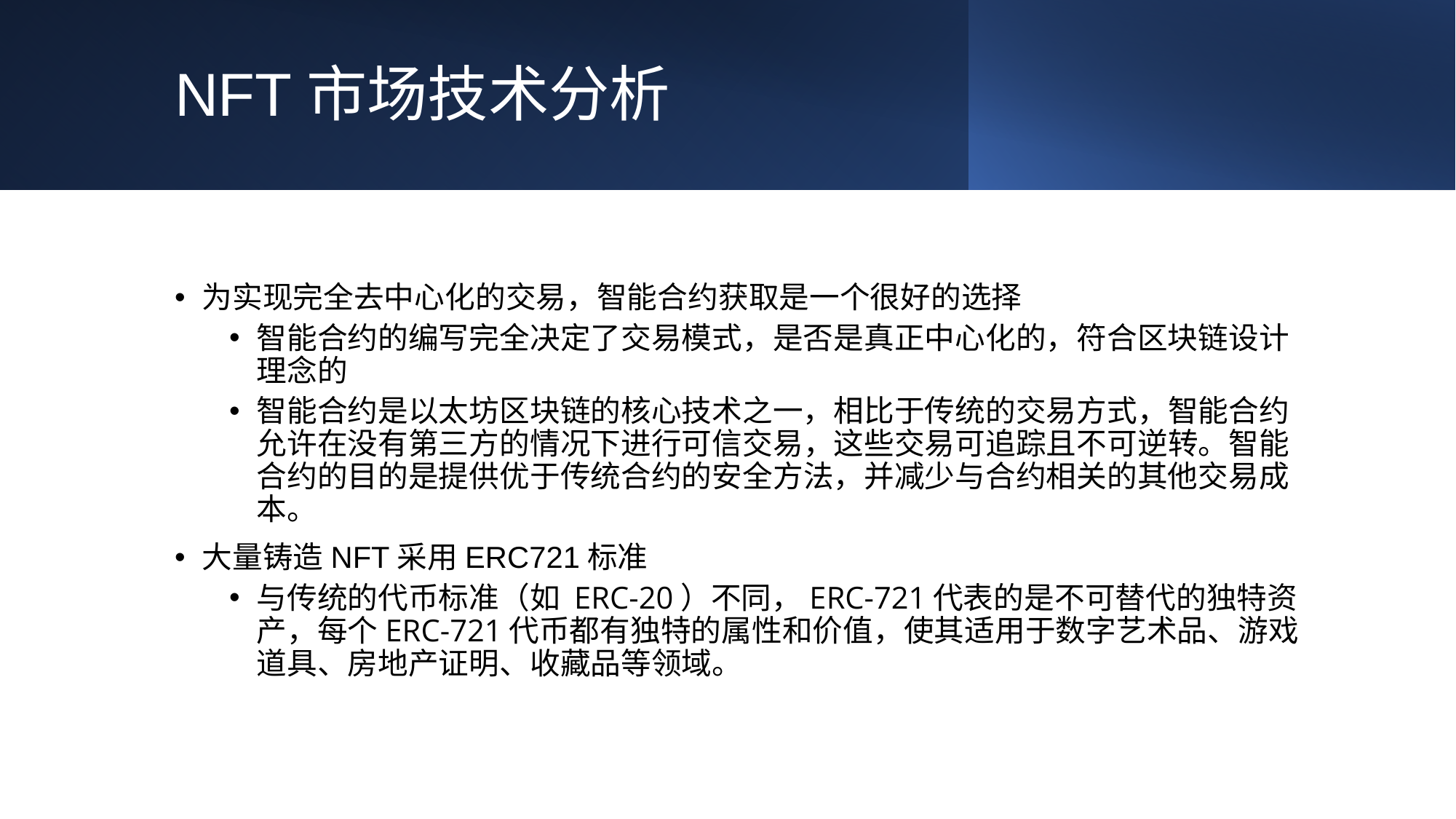

# NFT市场技术分析
为实现完全去中心化的交易，智能合约获取是一个很好的选择
智能合约的编写完全决定了交易模式，是否是真正中心化的，符合区块链设计理念的
智能合约是以太坊区块链的核心技术之一，相比于传统的交易方式，智能合约允许在没有第三方的情况下进行可信交易，这些交易可追踪且不可逆转。智能合约的目的是提供优于传统合约的安全方法，并减少与合约相关的其他交易成本。
大量铸造NFT采用ERC721标准
与传统的代币标准（如 ERC-20）不同，ERC-721代表的是不可替代的独特资产，每个ERC-721代币都有独特的属性和价值，使其适用于数字艺术品、游戏道具、房地产证明、收藏品等领域。